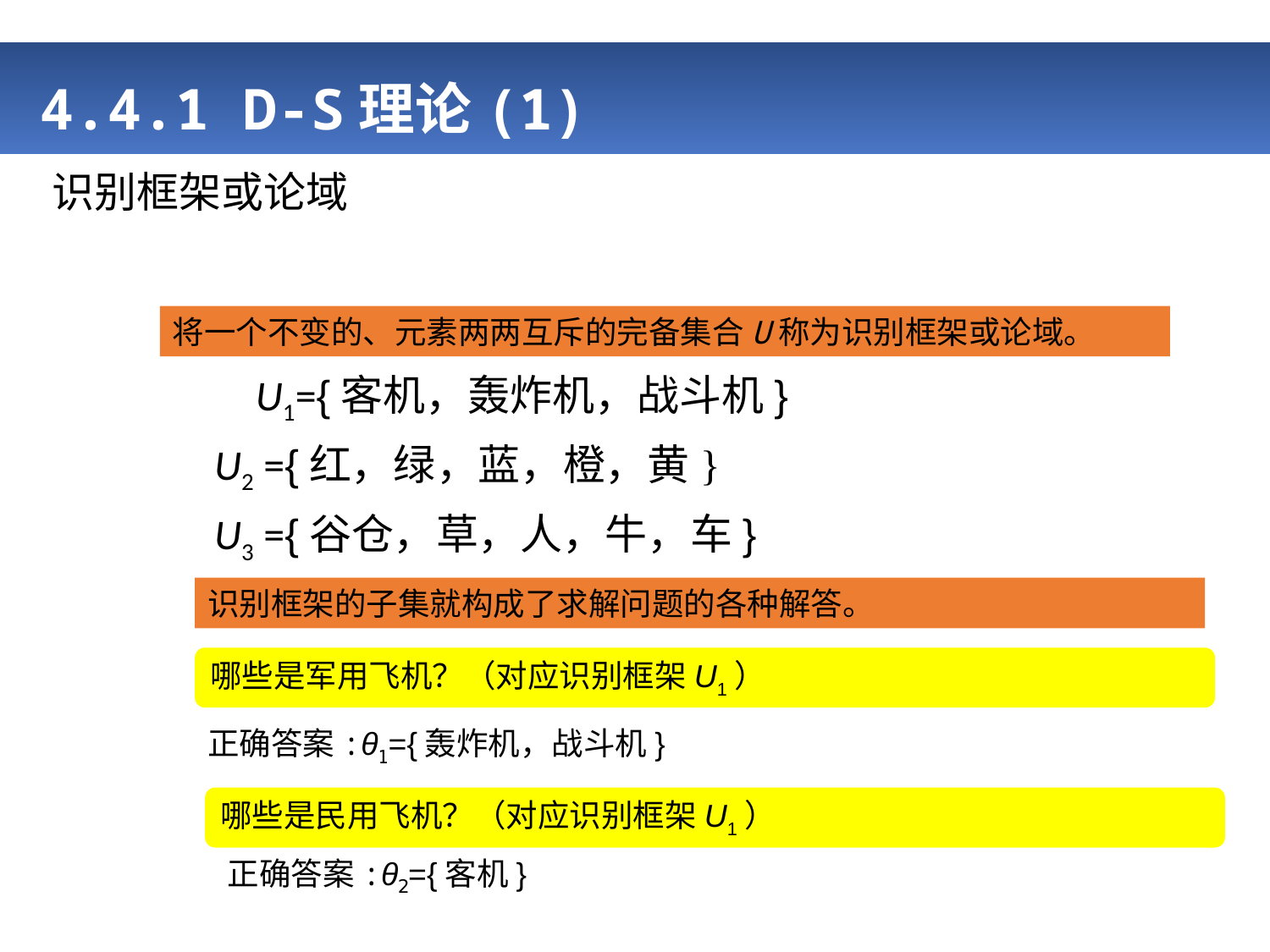

# 4.4.1 D-S理论(1)
识别框架或论域

        U1={客机，轰炸机，战斗机}
                 U2 ={红，绿，蓝，橙，黄}
                 U3 ={谷仓，草，人，牛，车}

将一个不变的、元素两两互斥的完备集合U称为识别框架或论域。
识别框架的子集就构成了求解问题的各种解答。
哪些是军用飞机？（对应识别框架U1）
正确答案:θ1={轰炸机，战斗机}
哪些是民用飞机？（对应识别框架U1）
正确答案:θ2={客机}